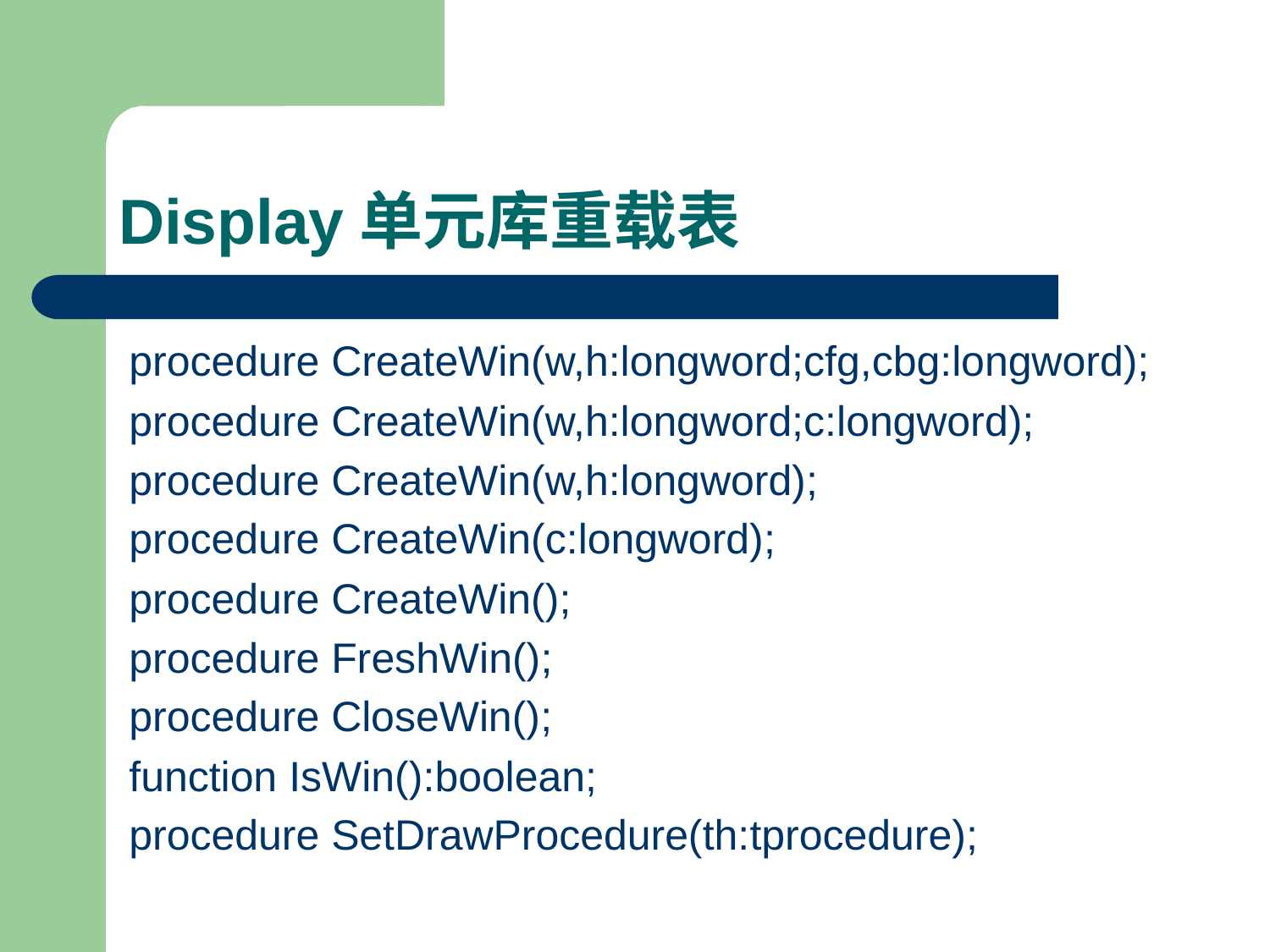

# Display单元库重载表
procedure CreateWin(w,h:longword;cfg,cbg:longword);
procedure CreateWin(w,h:longword;c:longword);
procedure CreateWin(w,h:longword);
procedure CreateWin(c:longword);
procedure CreateWin();
procedure FreshWin();
procedure CloseWin();
function IsWin():boolean;
procedure SetDrawProcedure(th:tprocedure);